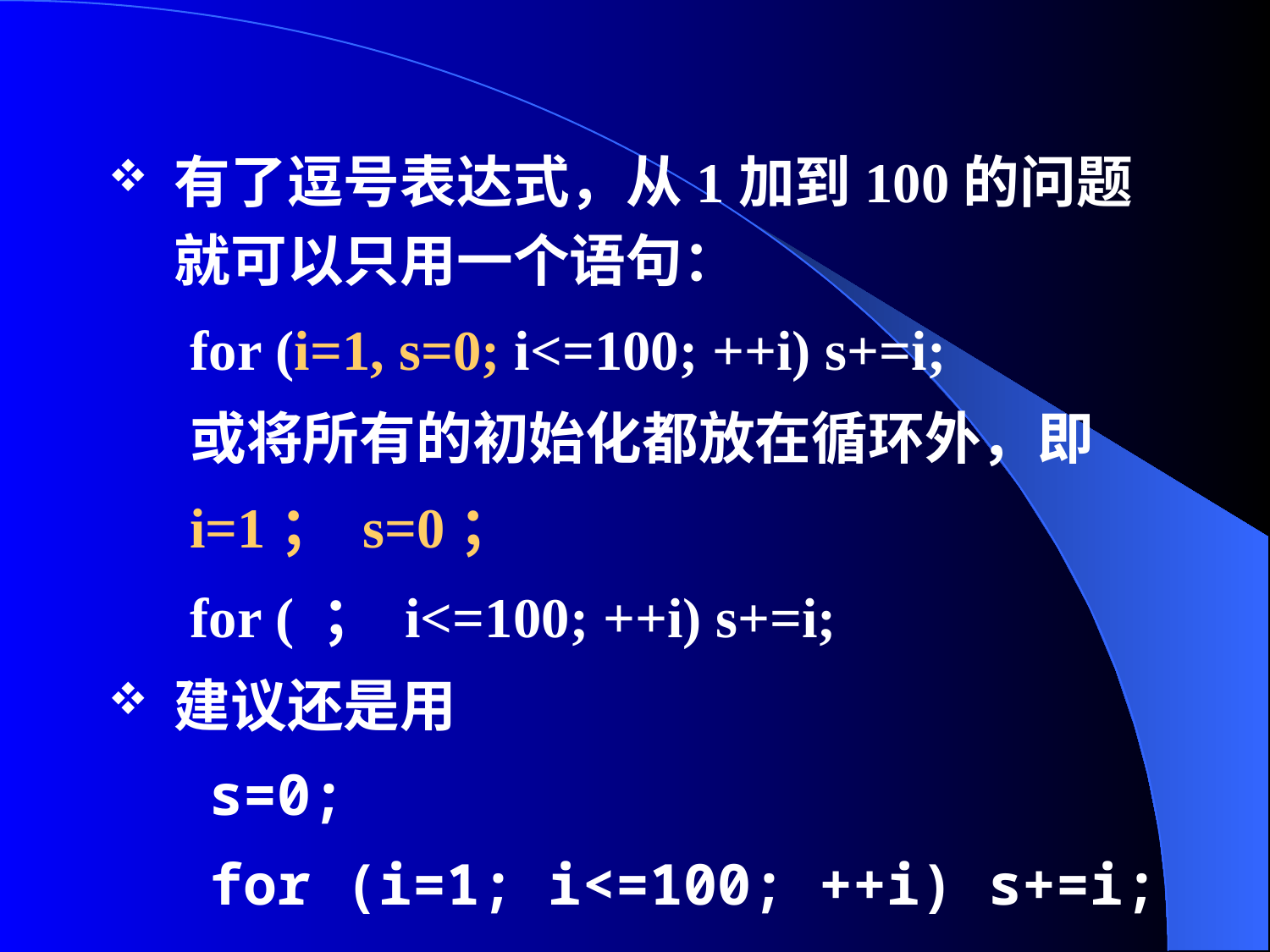

有了逗号表达式，从1加到100的问题就可以只用一个语句：
for (i=1, s=0; i<=100; ++i) s+=i;
或将所有的初始化都放在循环外，即
i=1； s=0；
for ( ； i<=100; ++i) s+=i;
建议还是用
   s=0;
   for (i=1; i<=100; ++i) s+=i;